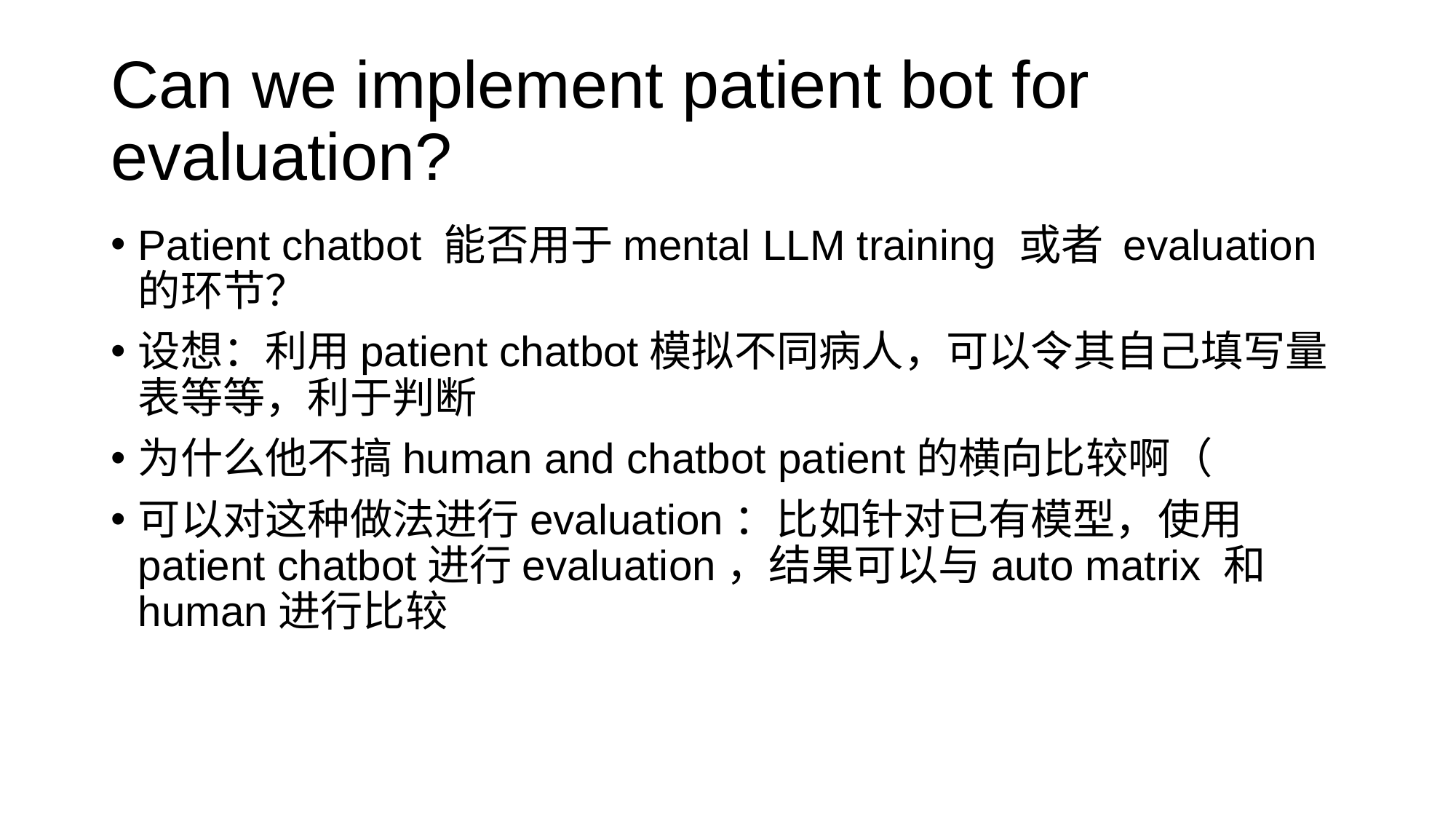

# Can we implement patient bot for evaluation?
Patient chatbot 能否用于mental LLM training 或者 evaluation的环节？
设想：利用patient chatbot模拟不同病人，可以令其自己填写量表等等，利于判断
为什么他不搞human and chatbot patient的横向比较啊（
可以对这种做法进行evaluation：比如针对已有模型，使用patient chatbot进行evaluation，结果可以与auto matrix 和human进行比较